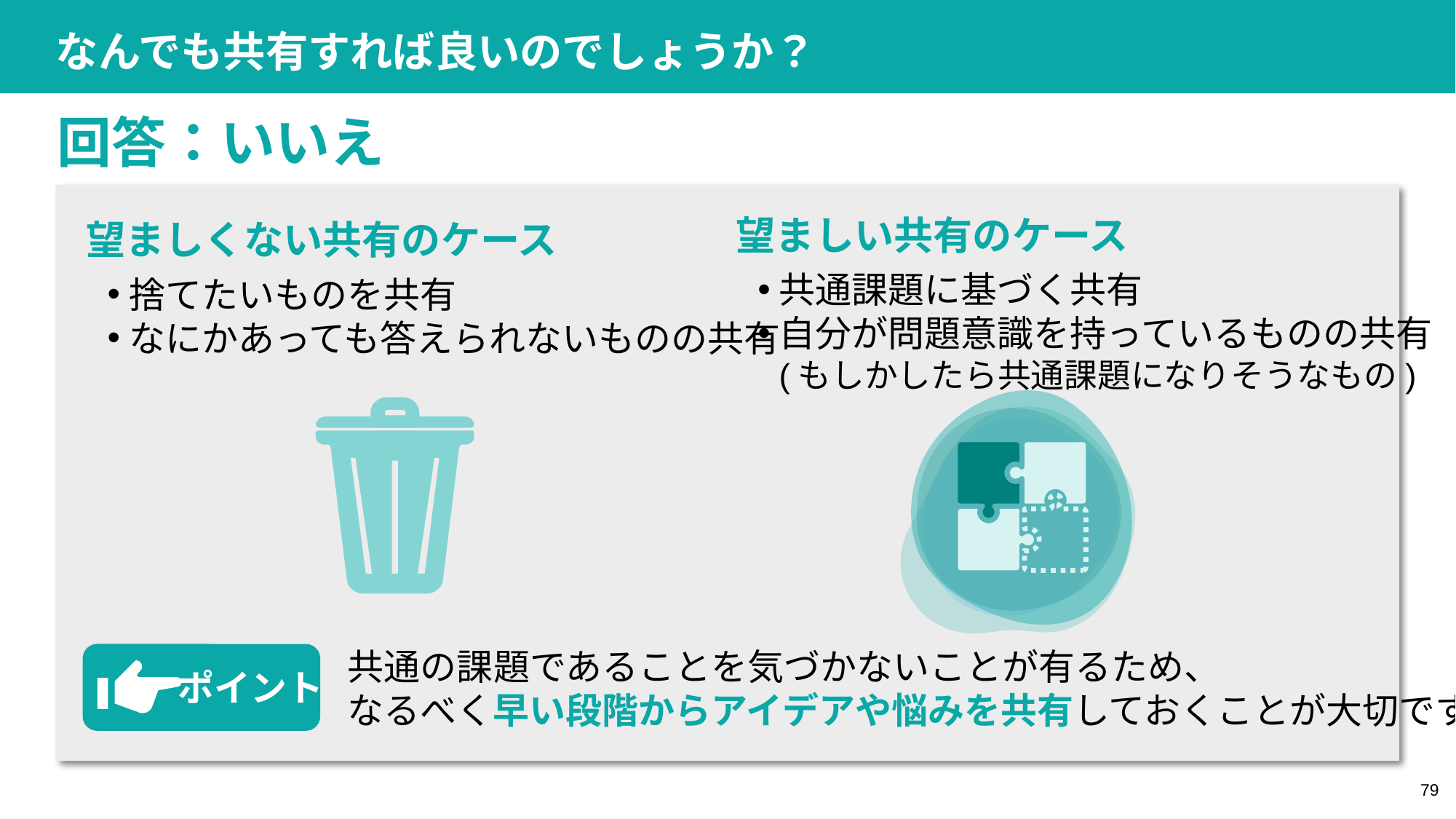

# なんでも共有すれば良いのでしょうか？
回答：いいえ

望ましくない共有のケース
捨てたいものを共有
なにかあっても答えられないものの共有
望ましい共有のケース
共通課題に基づく共有
自分が問題意識を持っているものの共有
(もしかしたら共通課題になりそうなもの)

ポイント

共通の課題であることを気づかないことが有るため、
なるべく早い段階からアイデアや悩みを共有しておくことが大切です